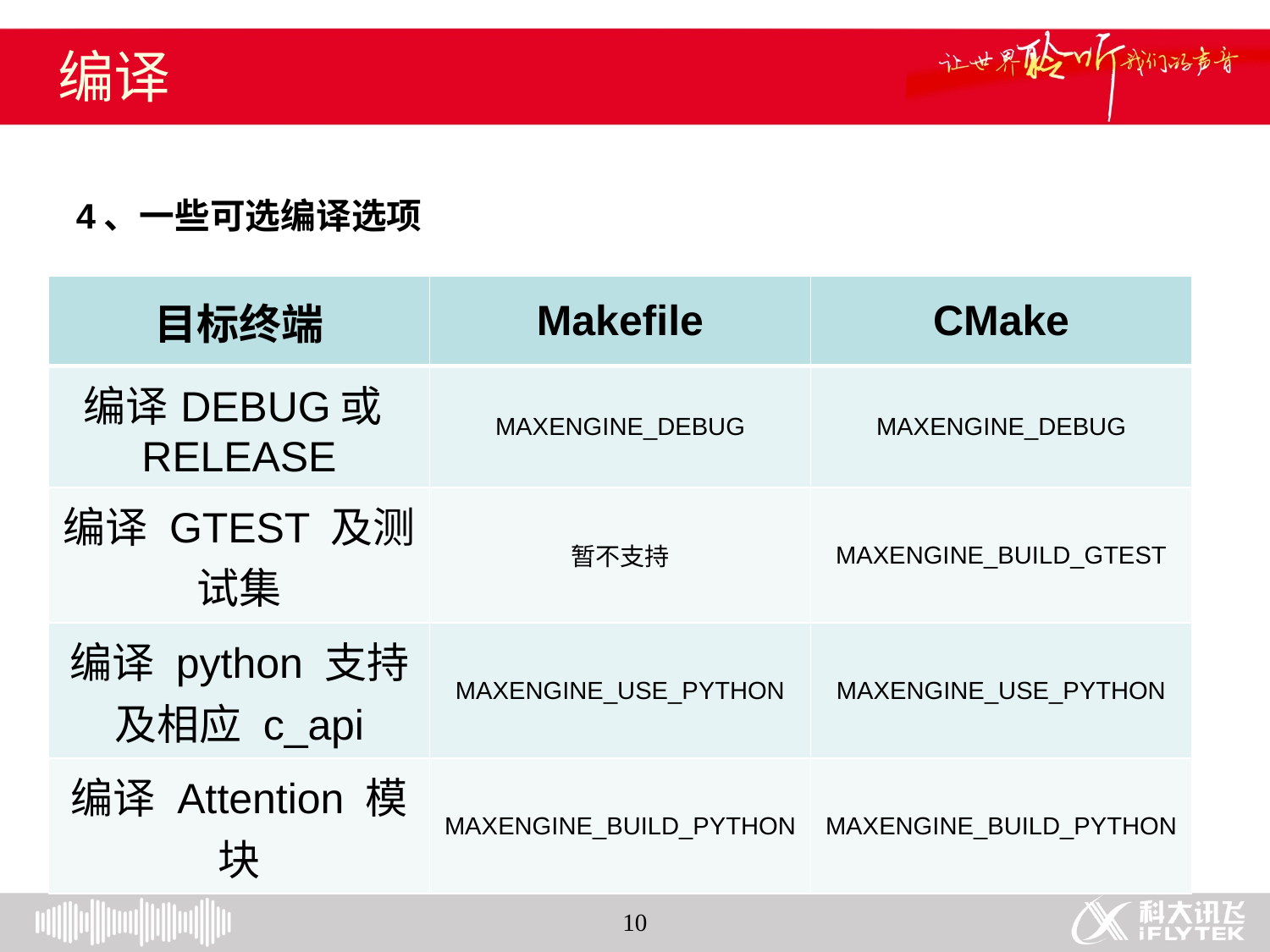

编译
4、一些可选编译选项

| 目标终端 | Makefile | CMake |
| --- | --- | --- |
| 编译DEBUG或RELEASE | MAXENGINE\_DEBUG | MAXENGINE\_DEBUG |
| 编译 GTEST 及测试集 | 暂不支持 | MAXENGINE\_BUILD\_GTEST |
| 编译 python 支持及相应 c\_api | MAXENGINE\_USE\_PYTHON | MAXENGINE\_USE\_PYTHON |
| 编译 Attention 模块 | MAXENGINE\_BUILD\_PYTHON | MAXENGINE\_BUILD\_PYTHON |
10